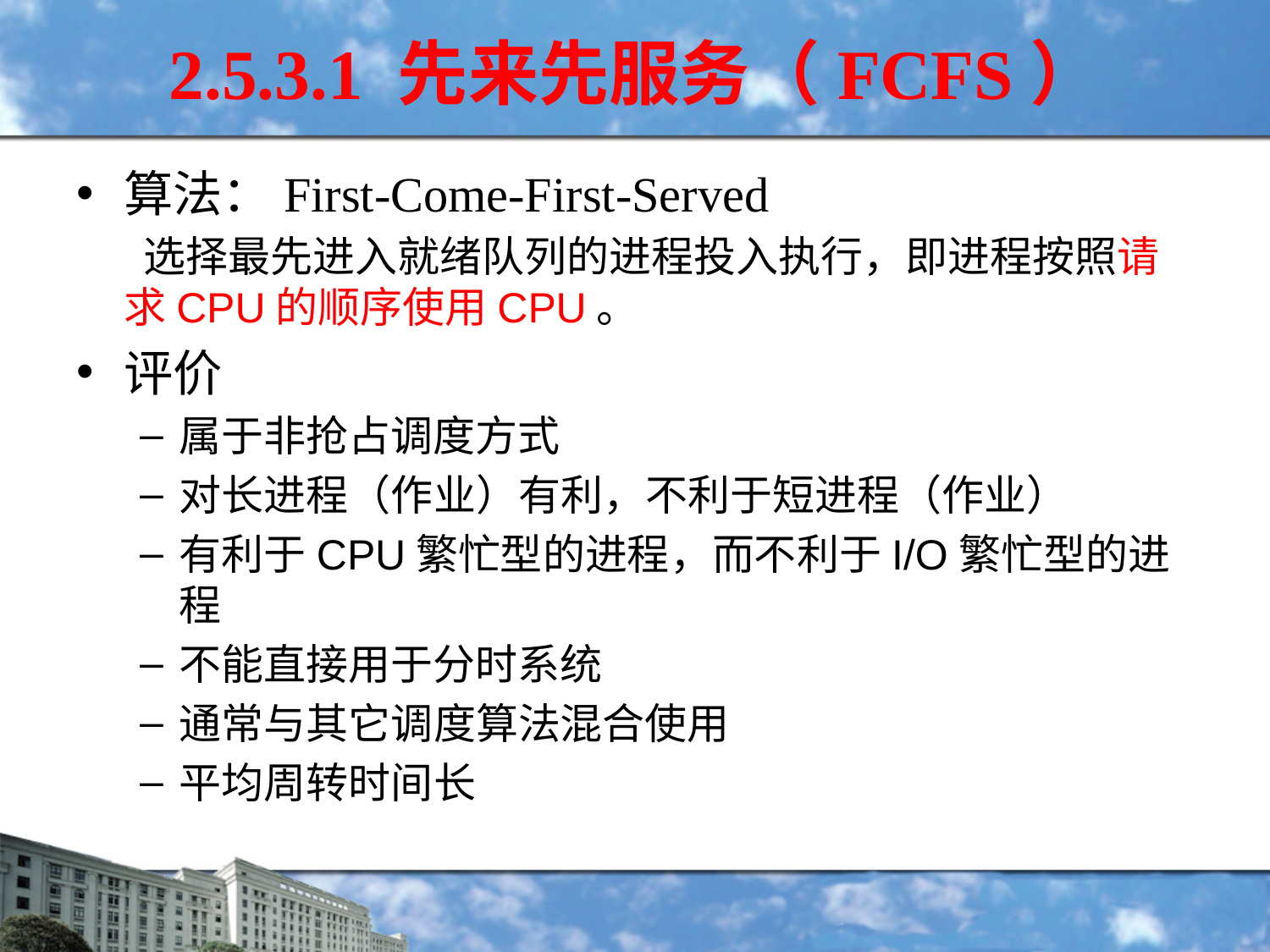

2.5.3.1 先来先服务（FCFS）
算法：First-Come-First-Served
      选择最先进入就绪队列的进程投入执行，即进程按照请求CPU的顺序使用CPU。
评价
属于非抢占调度方式
对长进程（作业）有利，不利于短进程（作业）
有利于CPU繁忙型的进程，而不利于I/O繁忙型的进程
不能直接用于分时系统
通常与其它调度算法混合使用
平均周转时间长